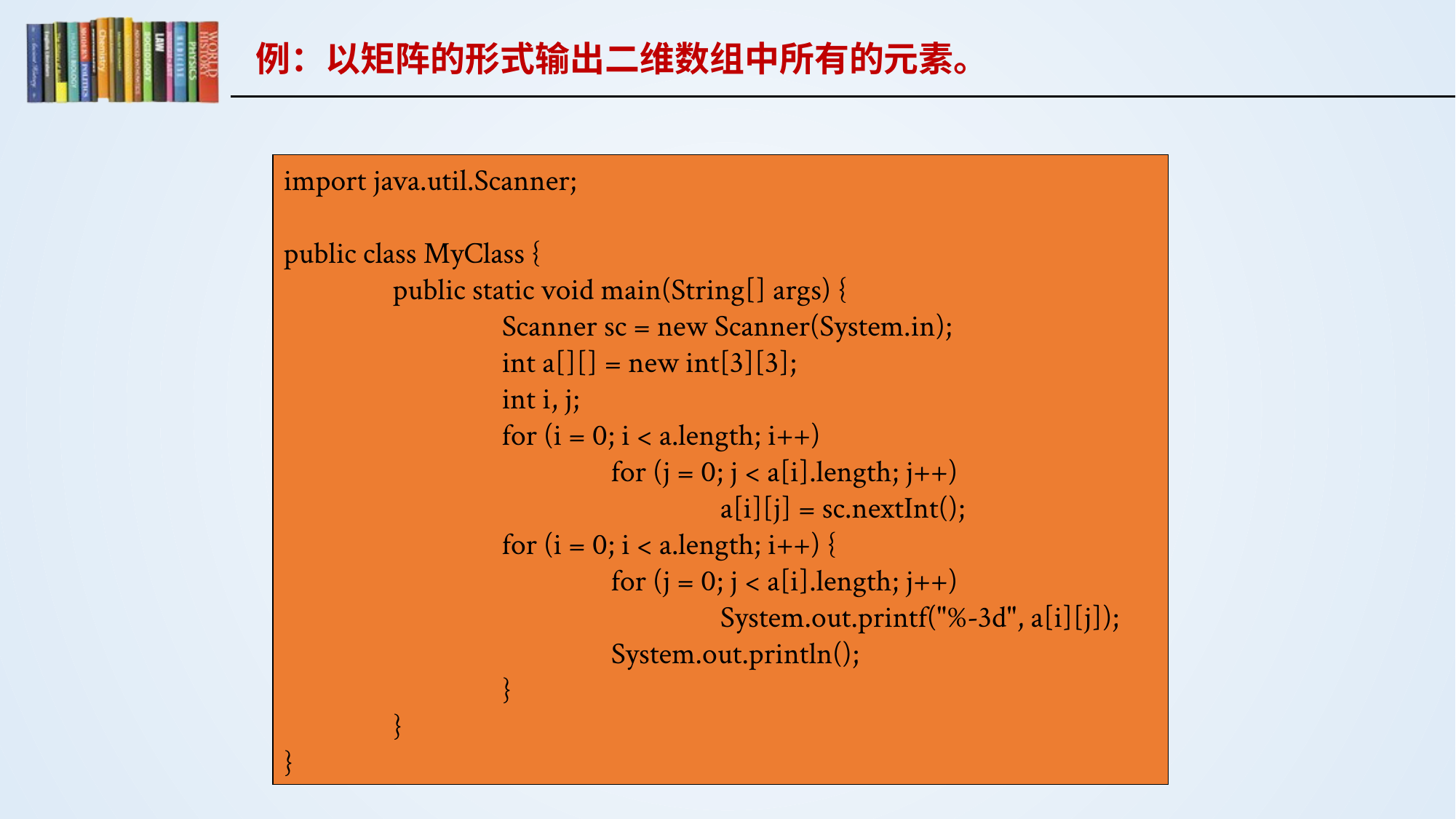

# 例：以矩阵的形式输出二维数组中所有的元素。
import java.util.Scanner;

public class MyClass {
	public static void main(String[] args) {
		Scanner sc = new Scanner(System.in);
		int a[][] = new int[3][3];
		int i, j;
		for (i = 0; i < a.length; i++)
			for (j = 0; j < a[i].length; j++)
				a[i][j] = sc.nextInt();
		for (i = 0; i < a.length; i++) {
			for (j = 0; j < a[i].length; j++)
				System.out.printf("%-3d", a[i][j]);
			System.out.println();
		}
	}
}